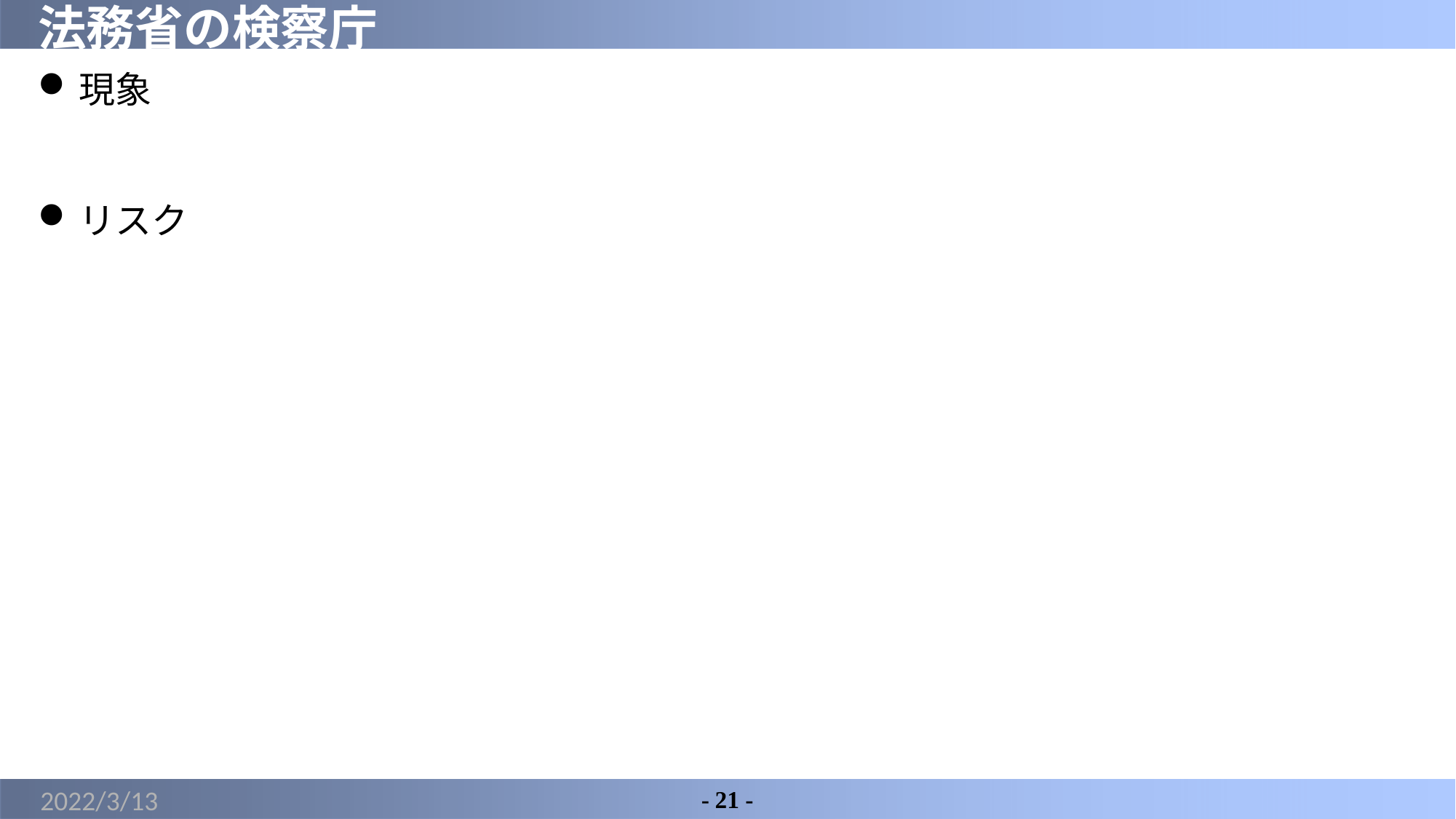

# 法務省の検察庁
現象

リスク

2022/3/13
- 21 -